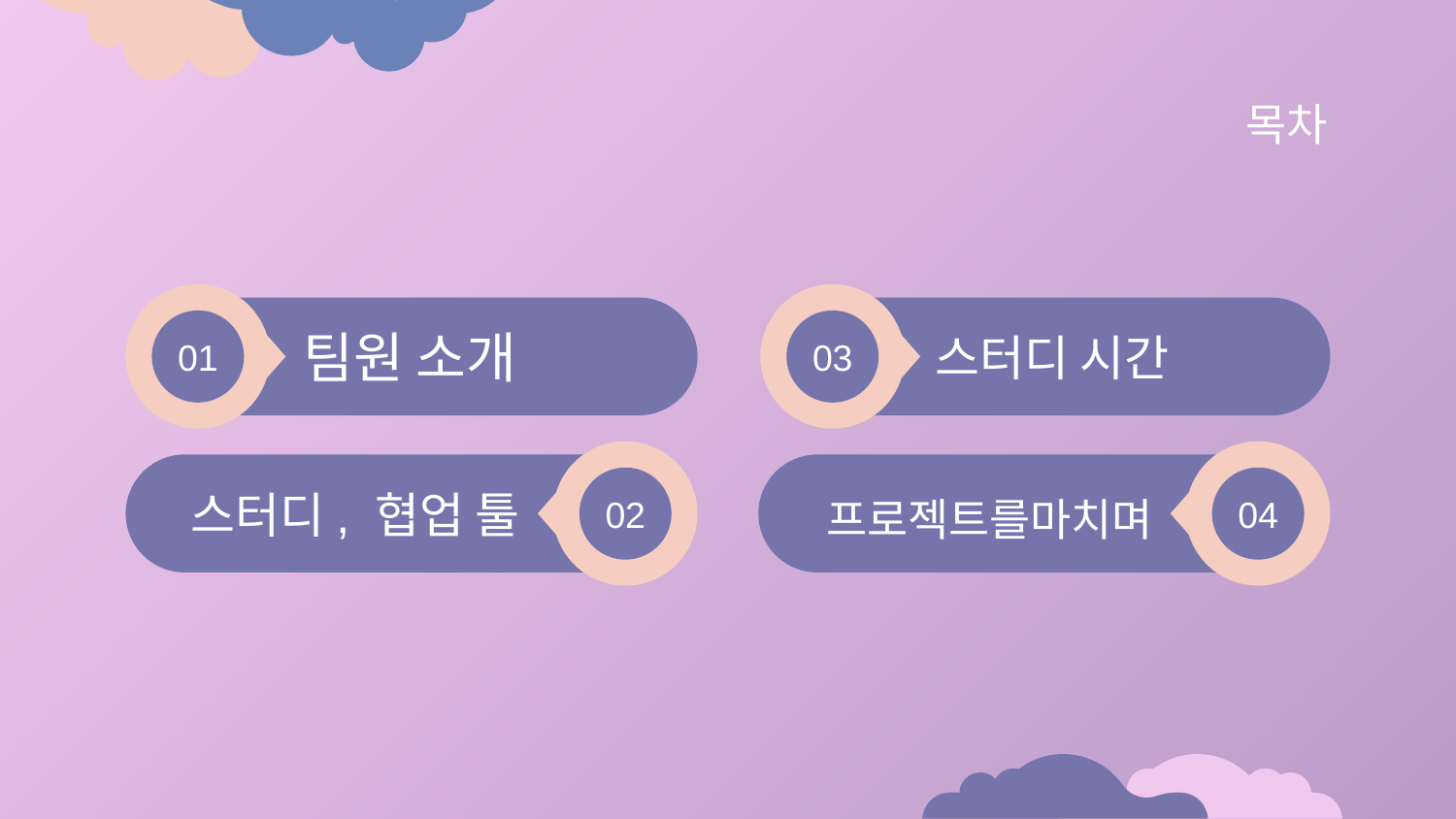

# 목차

스터디 시간

팀원 소개
01
03

스터디, 협업 툴
프로젝트를마치며
02
04